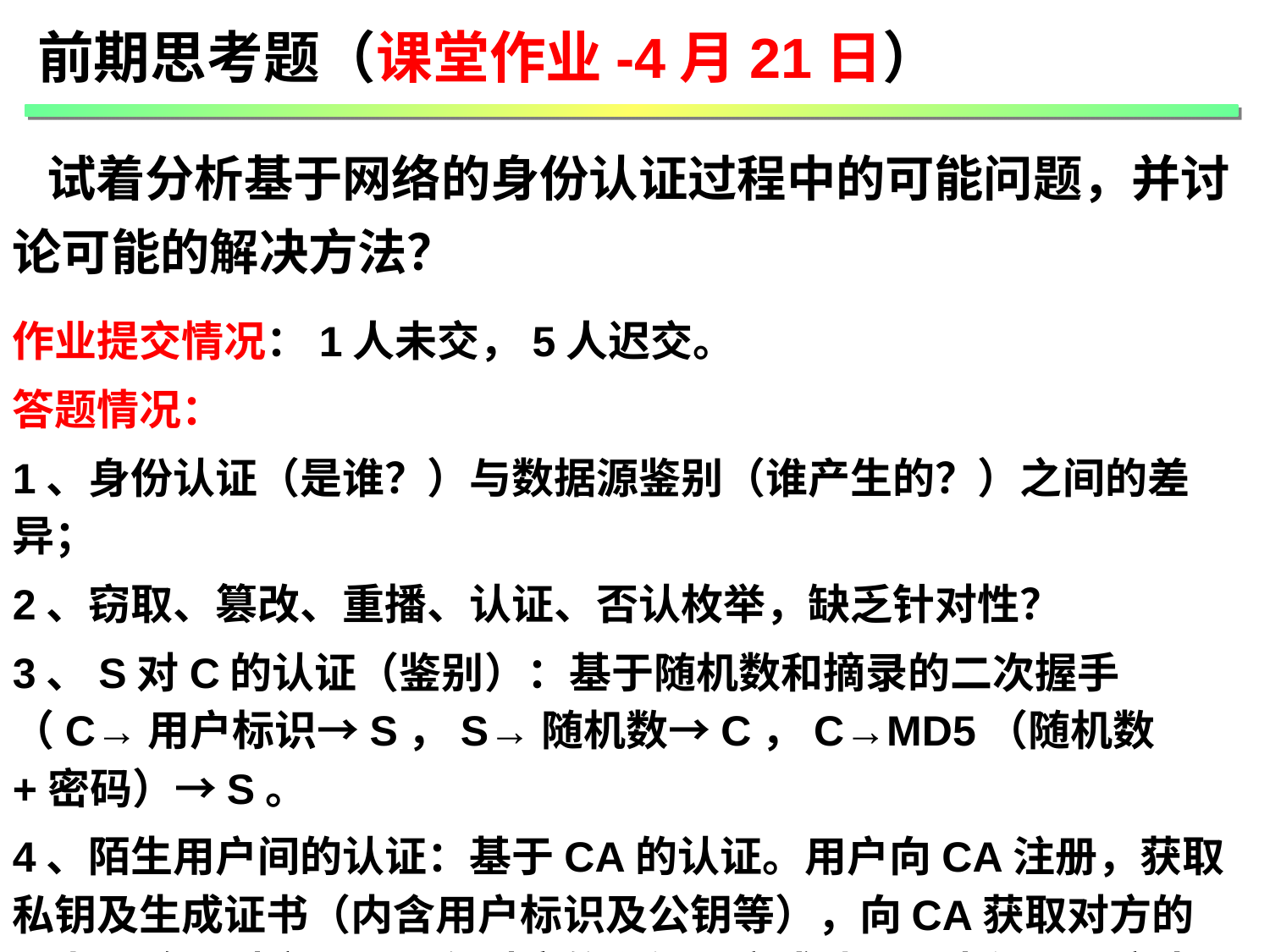

前期思考题（课堂作业-4月21日）

  试着分析基于网络的身份认证过程中的可能问题，并讨论可能的解决方法？
作业提交情况：1人未交，5人迟交。
答题情况：
1、身份认证（是谁？）与数据源鉴别（谁产生的？）之间的差异；
2、窃取、篡改、重播、认证、否认枚举，缺乏针对性？
3、S对C的认证（鉴别）：基于随机数和摘录的二次握手（C→用户标识→S，S→随机数→C，C→MD5（随机数+密码）→S。
4、陌生用户间的认证：基于CA的认证。用户向CA注册，获取私钥及生成证书（内含用户标识及公钥等），向CA获取对方的证书，验证对方是否具有对应的私钥，完成认证。类似于现实生活中通过身份证核实对方身份的过程。